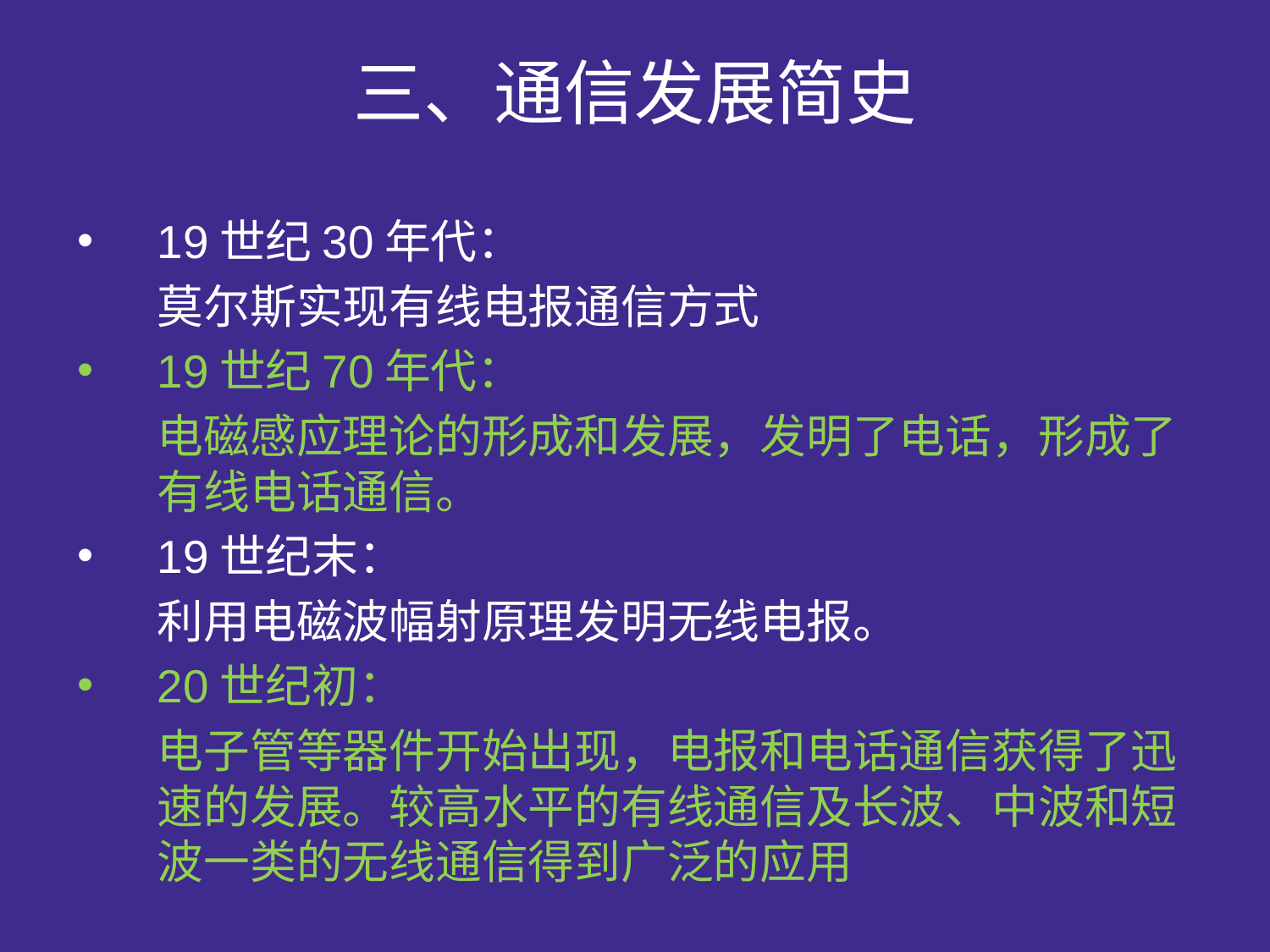

# 三、通信发展简史
19世纪30年代：
	莫尔斯实现有线电报通信方式
19世纪70年代：
	电磁感应理论的形成和发展，发明了电话，形成了有线电话通信。
19世纪末：
	利用电磁波幅射原理发明无线电报。
20世纪初：
	电子管等器件开始出现，电报和电话通信获得了迅速的发展。较高水平的有线通信及长波、中波和短波一类的无线通信得到广泛的应用